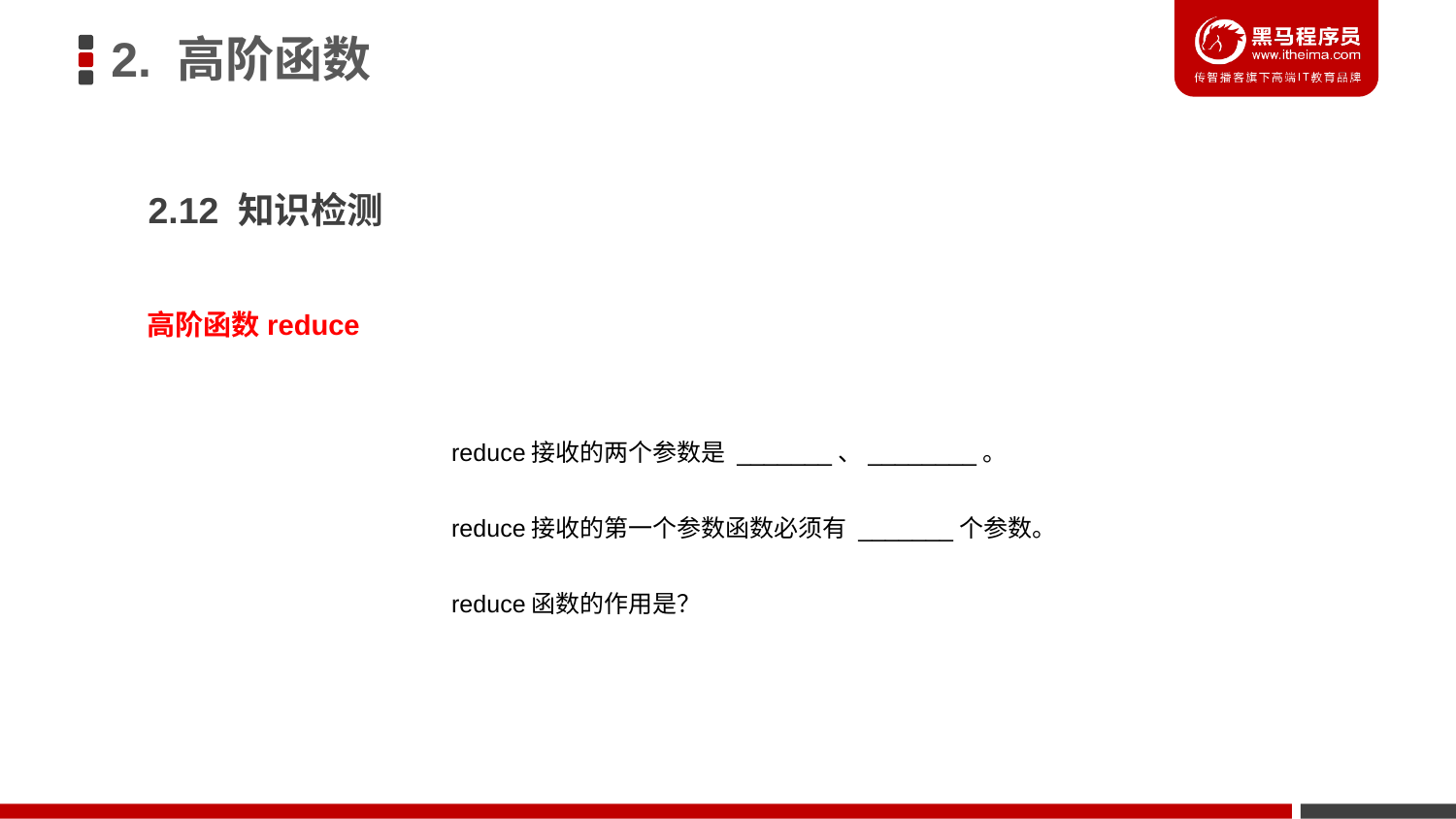

2. 高阶函数
2.12 知识检测
高阶函数reduce
	reduce接收的两个参数是 _______、________。

	reduce接收的第一个参数函数必须有 _______个参数。

	reduce函数的作用是？